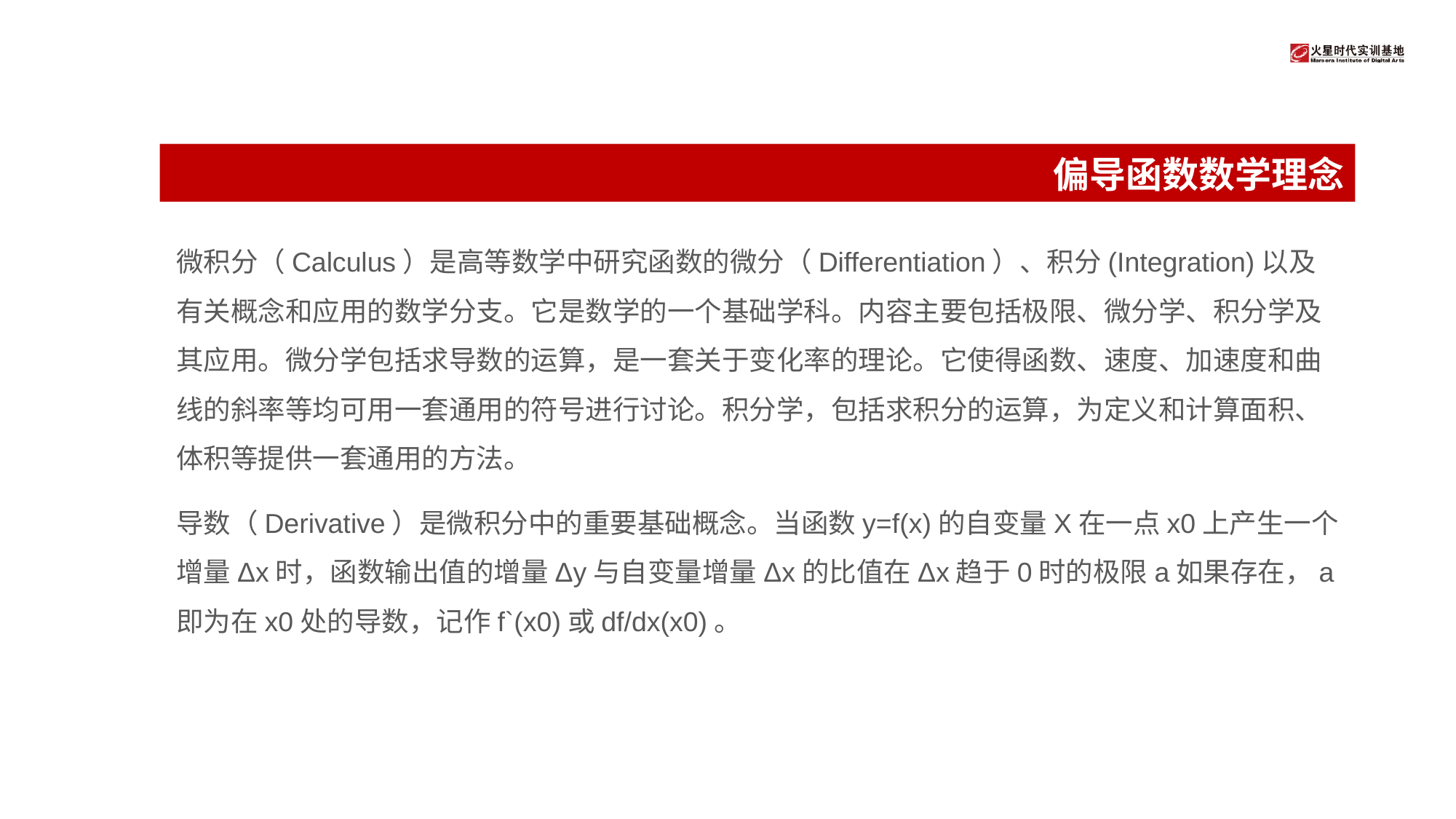

# 偏导函数数学理念
微积分（Calculus）是高等数学中研究函数的微分（Differentiation）、积分(Integration)以及有关概念和应用的数学分支。它是数学的一个基础学科。内容主要包括极限、微分学、积分学及其应用。微分学包括求导数的运算，是一套关于变化率的理论。它使得函数、速度、加速度和曲线的斜率等均可用一套通用的符号进行讨论。积分学，包括求积分的运算，为定义和计算面积、体积等提供一套通用的方法。
导数（Derivative）是微积分中的重要基础概念。当函数y=f(x)的自变量X在一点x0上产生一个增量Δx时，函数输出值的增量Δy与自变量增量Δx的比值在Δx趋于0时的极限a如果存在，a即为在x0处的导数，记作f`(x0)或df/dx(x0)。